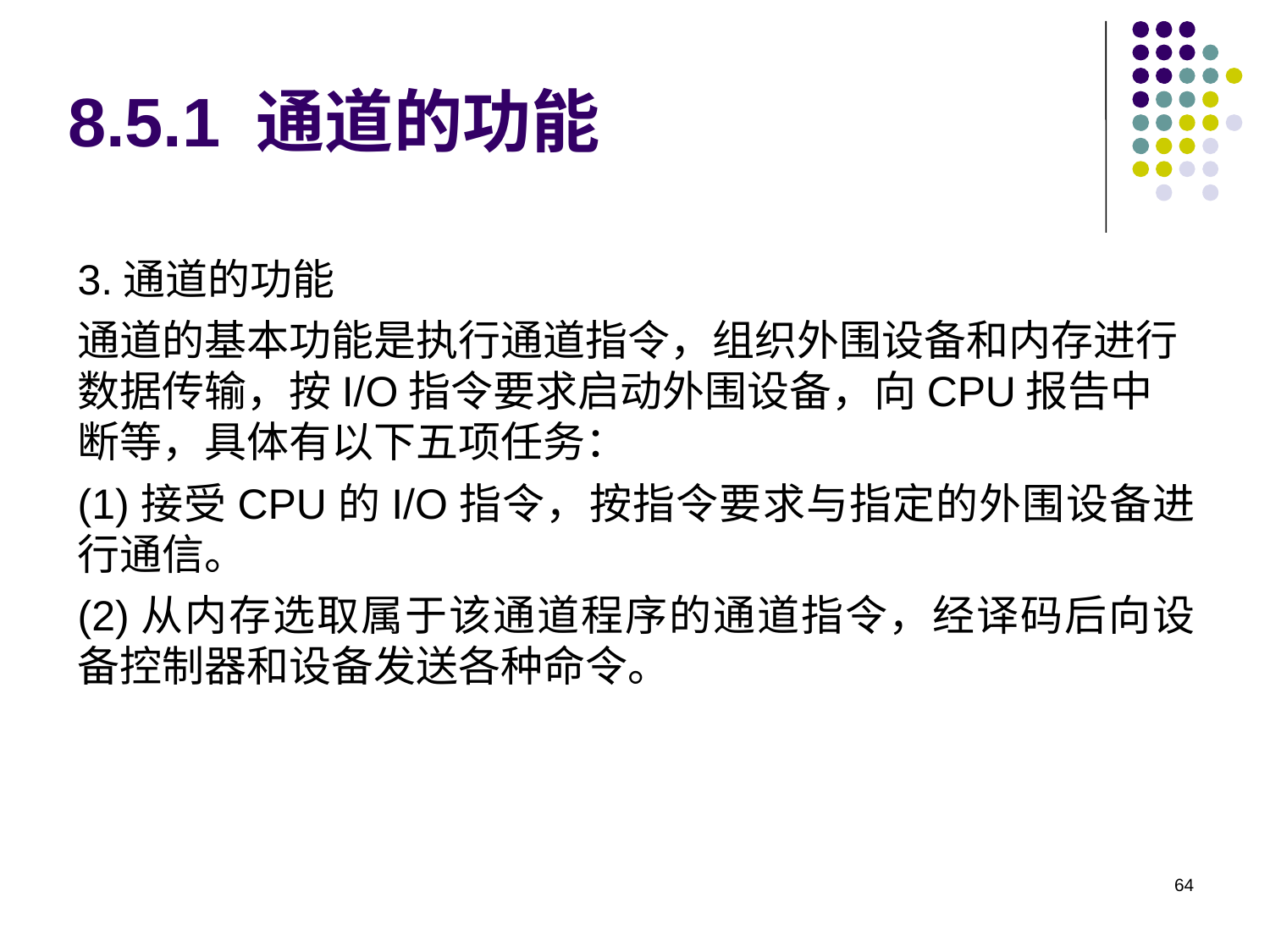

# 8.5.1 通道的功能
3.通道的功能
通道的基本功能是执行通道指令，组织外围设备和内存进行数据传输，按I/O指令要求启动外围设备，向CPU报告中断等，具体有以下五项任务：
(1)接受CPU的I/O指令，按指令要求与指定的外围设备进行通信。
(2)从内存选取属于该通道程序的通道指令，经译码后向设备控制器和设备发送各种命令。
64